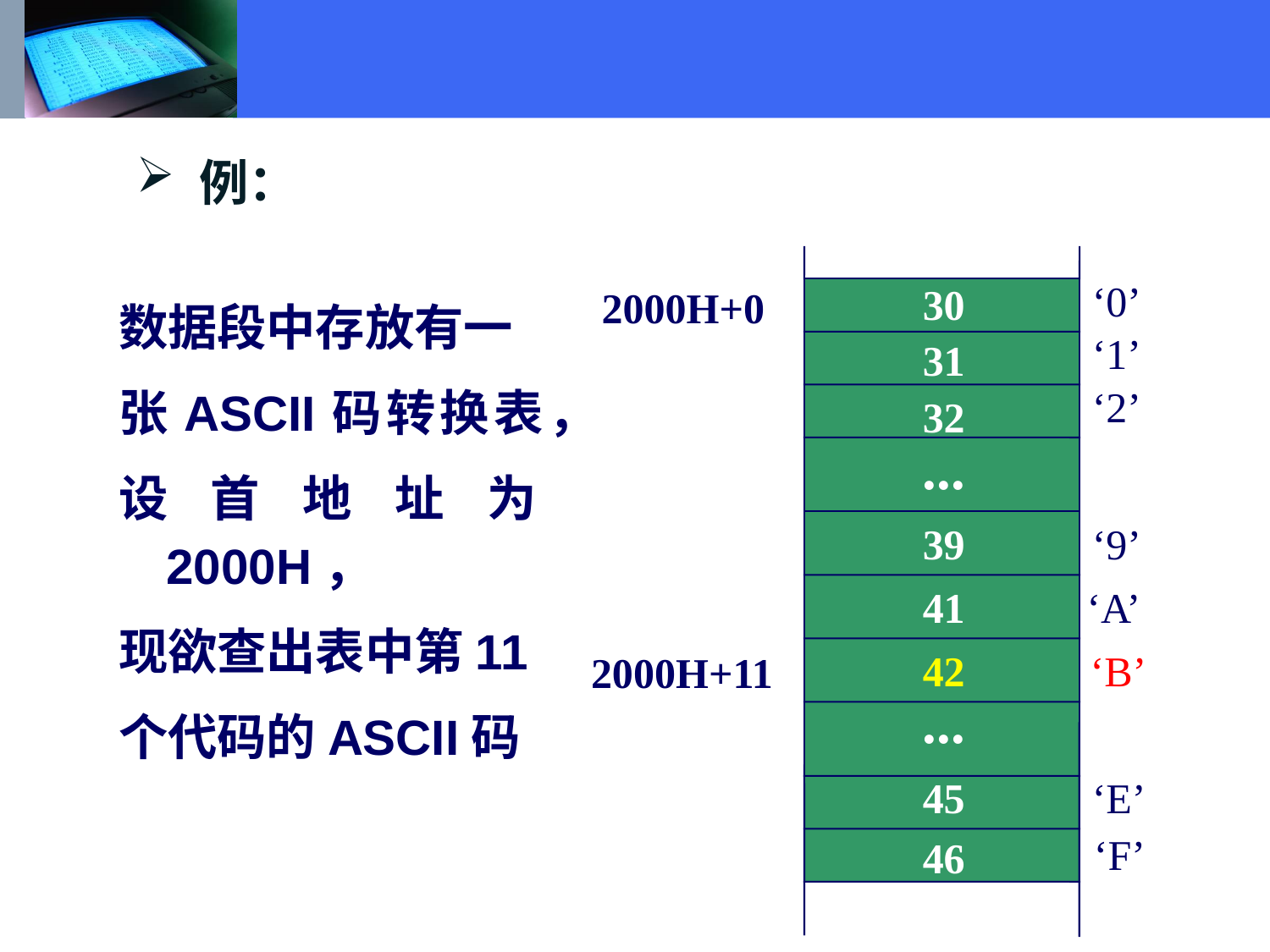

例：

‘0’
30
2000H+0

数据段中存放有一
张ASCII码转换表，
设首地址为2000H，
现欲查出表中第11
个代码的ASCII码
‘1’
31

‘2’

32
...

39
‘9’

41
‘A’

42
‘B’
2000H+11
...

45
‘E’

‘F’
46